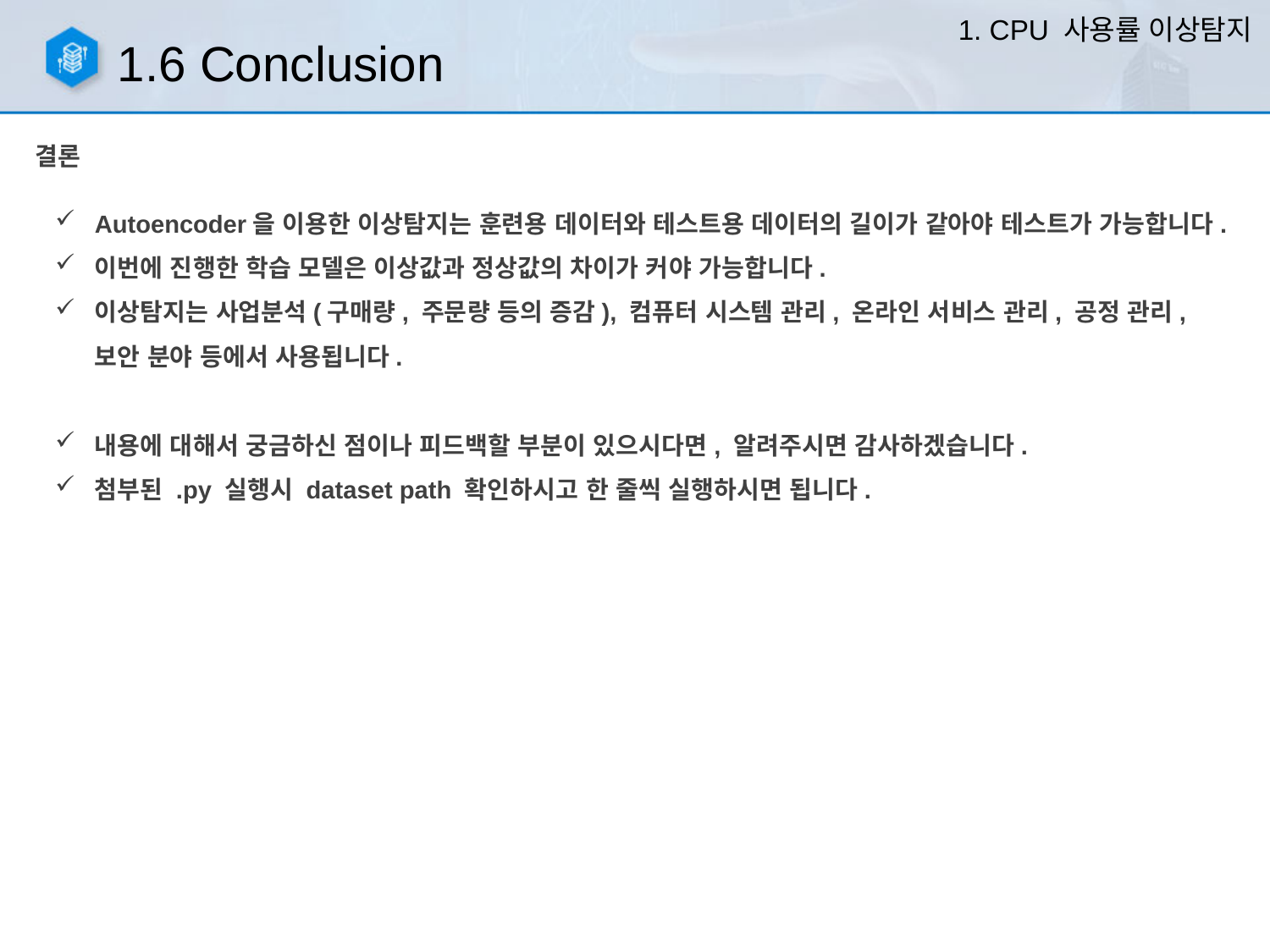

1. CPU 사용률 이상탐지
1.6 Conclusion
결론
Autoencoder을 이용한 이상탐지는 훈련용 데이터와 테스트용 데이터의 길이가 같아야 테스트가 가능합니다.
이번에 진행한 학습 모델은 이상값과 정상값의 차이가 커야 가능합니다.
이상탐지는 사업분석(구매량, 주문량 등의 증감), 컴퓨터 시스템 관리, 온라인 서비스 관리, 공정 관리, 보안 분야 등에서 사용됩니다.

내용에 대해서 궁금하신 점이나 피드백할 부분이 있으시다면, 알려주시면 감사하겠습니다.
첨부된 .py 실행시 dataset path 확인하시고 한 줄씩 실행하시면 됩니다.